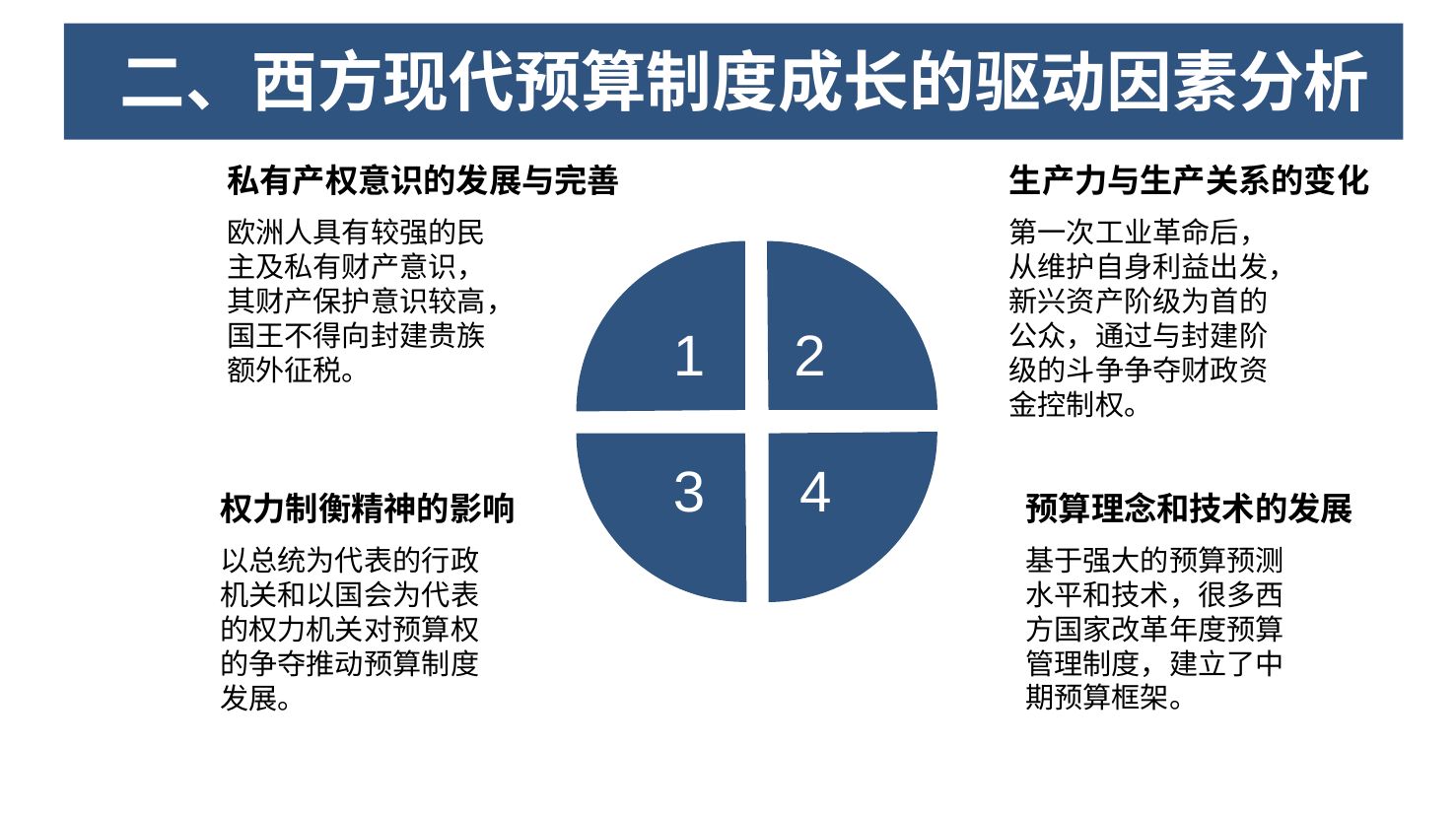

二、西方现代预算制度成长的驱动因素分析
私有产权意识的发展与完善
欧洲人具有较强的民主及私有财产意识，其财产保护意识较高，国王不得向封建贵族额外征税。
生产力与生产关系的变化
第一次工业革命后，从维护自身利益出发，新兴资产阶级为首的公众，通过与封建阶级的斗争争夺财政资金控制权。

1
2
3
4
预算理念和技术的发展
基于强大的预算预测水平和技术，很多西方国家改革年度预算管理制度，建立了中期预算框架。
权力制衡精神的影响
以总统为代表的行政机关和以国会为代表的权力机关对预算权的争夺推动预算制度发展。